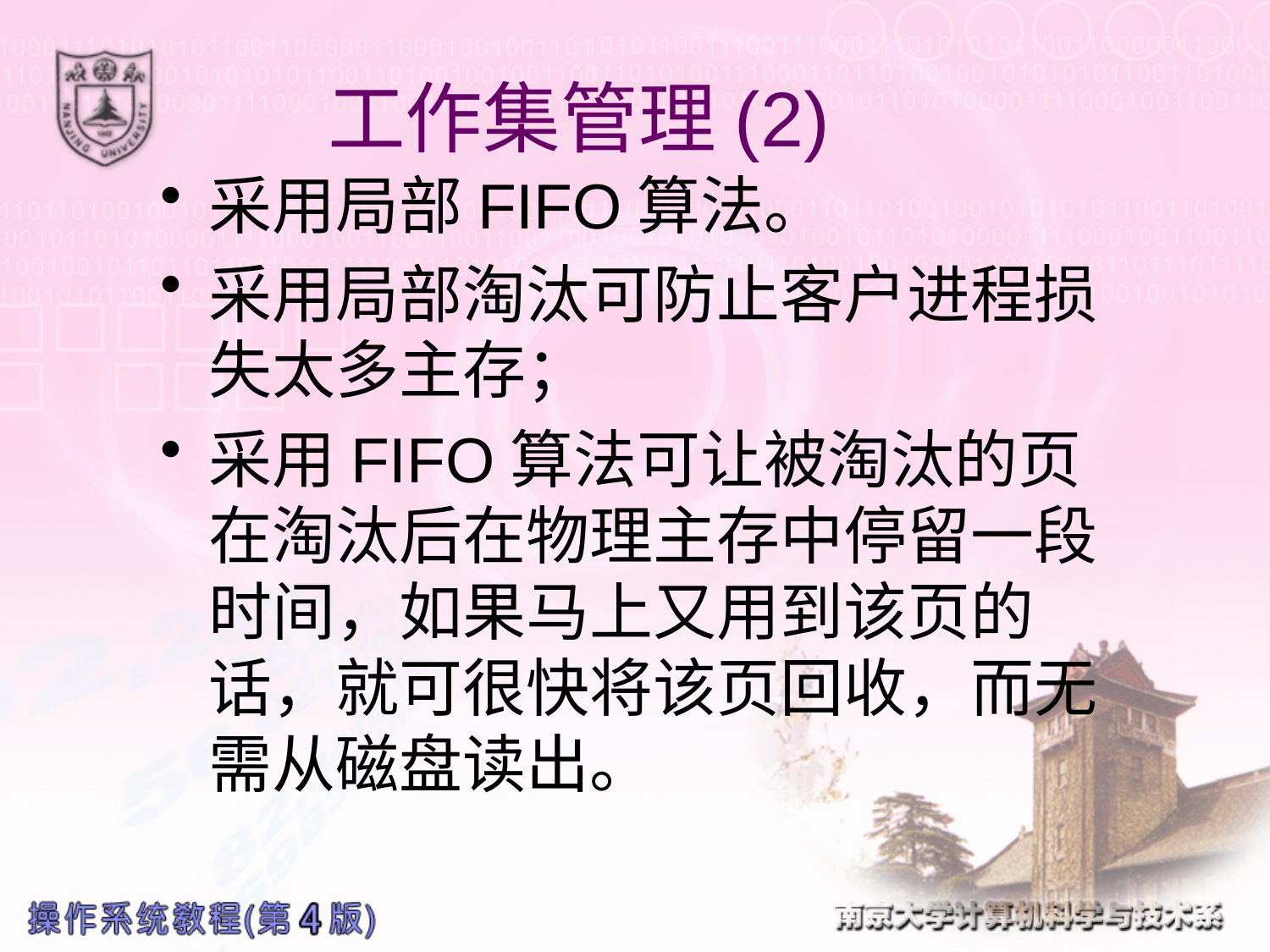

工作集管理(2)
#
采用局部FIFO算法。
采用局部淘汰可防止客户进程损失太多主存；
采用FIFO算法可让被淘汰的页在淘汰后在物理主存中停留一段时间，如果马上又用到该页的话，就可很快将该页回收，而无需从磁盘读出。